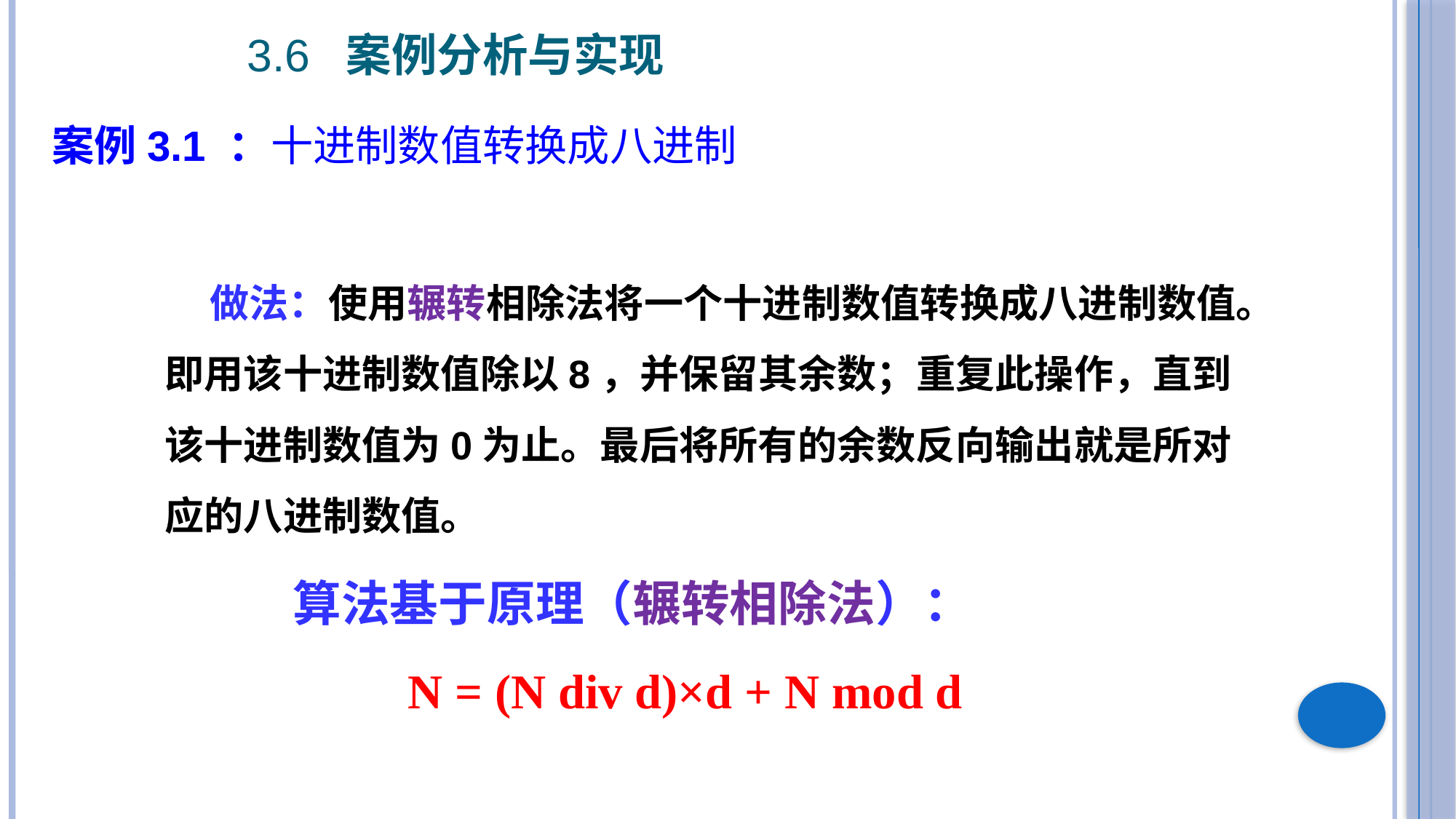

3.6  案例分析与实现
案例3.1 ：十进制数值转换成八进制
    做法：使用辗转相除法将一个十进制数值转换成八进制数值。即用该十进制数值除以8，并保留其余数；重复此操作，直到该十进制数值为0为止。最后将所有的余数反向输出就是所对应的八进制数值。
    算法基于原理（辗转相除法）：
N = (N div d)×d + N mod d